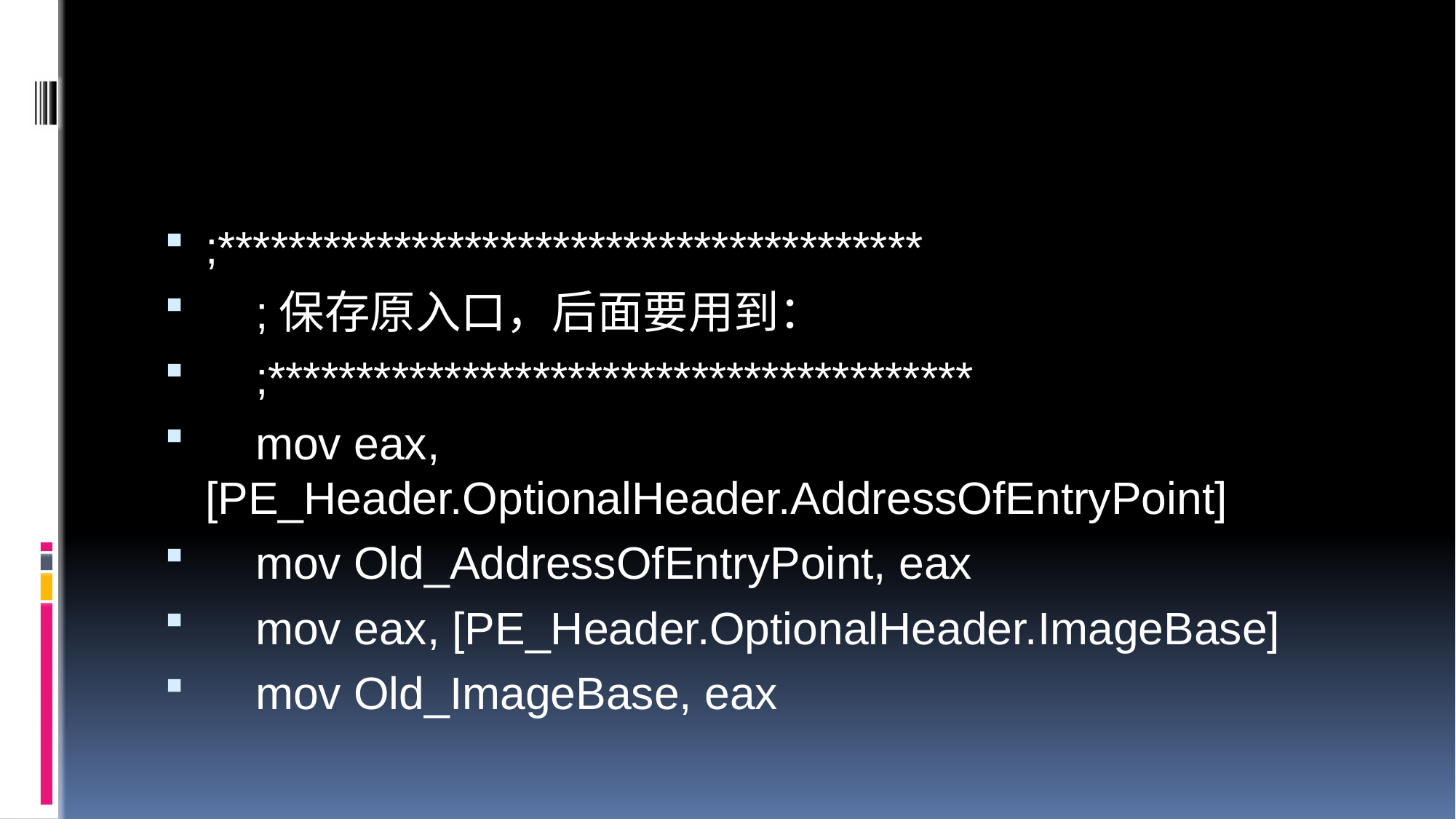

#
;****************************************
    ;保存原入口，后面要用到：
    ;****************************************
    mov eax, [PE_Header.OptionalHeader.AddressOfEntryPoint]
    mov Old_AddressOfEntryPoint, eax
    mov eax, [PE_Header.OptionalHeader.ImageBase]
    mov Old_ImageBase, eax